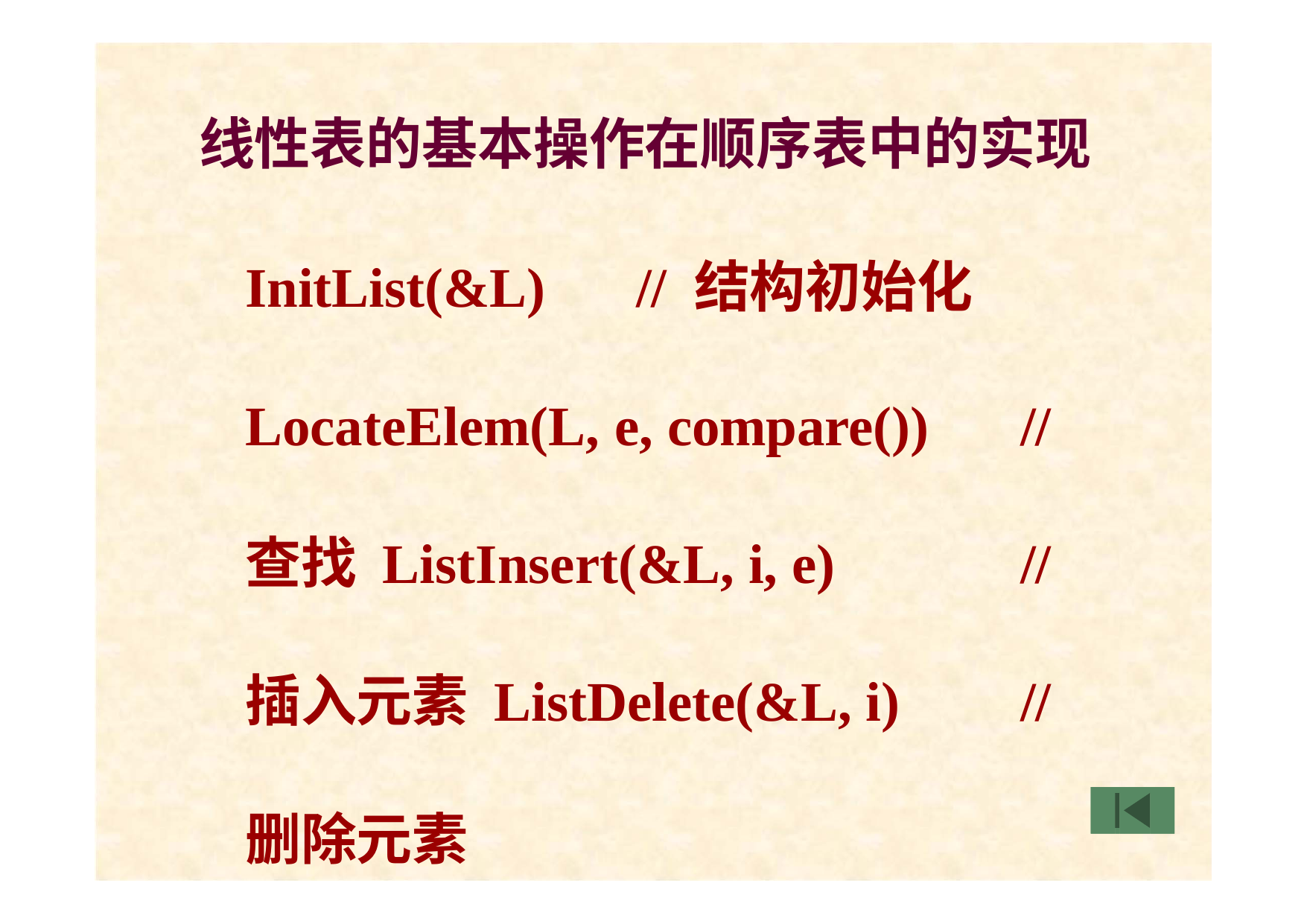

线性表的基本操作在顺序表中的实现
InitList(&L)	// 结构初始化 LocateElem(L, e, compare())	// 查找 ListInsert(&L, i, e)	// 插入元素 ListDelete(&L, i)	// 删除元素